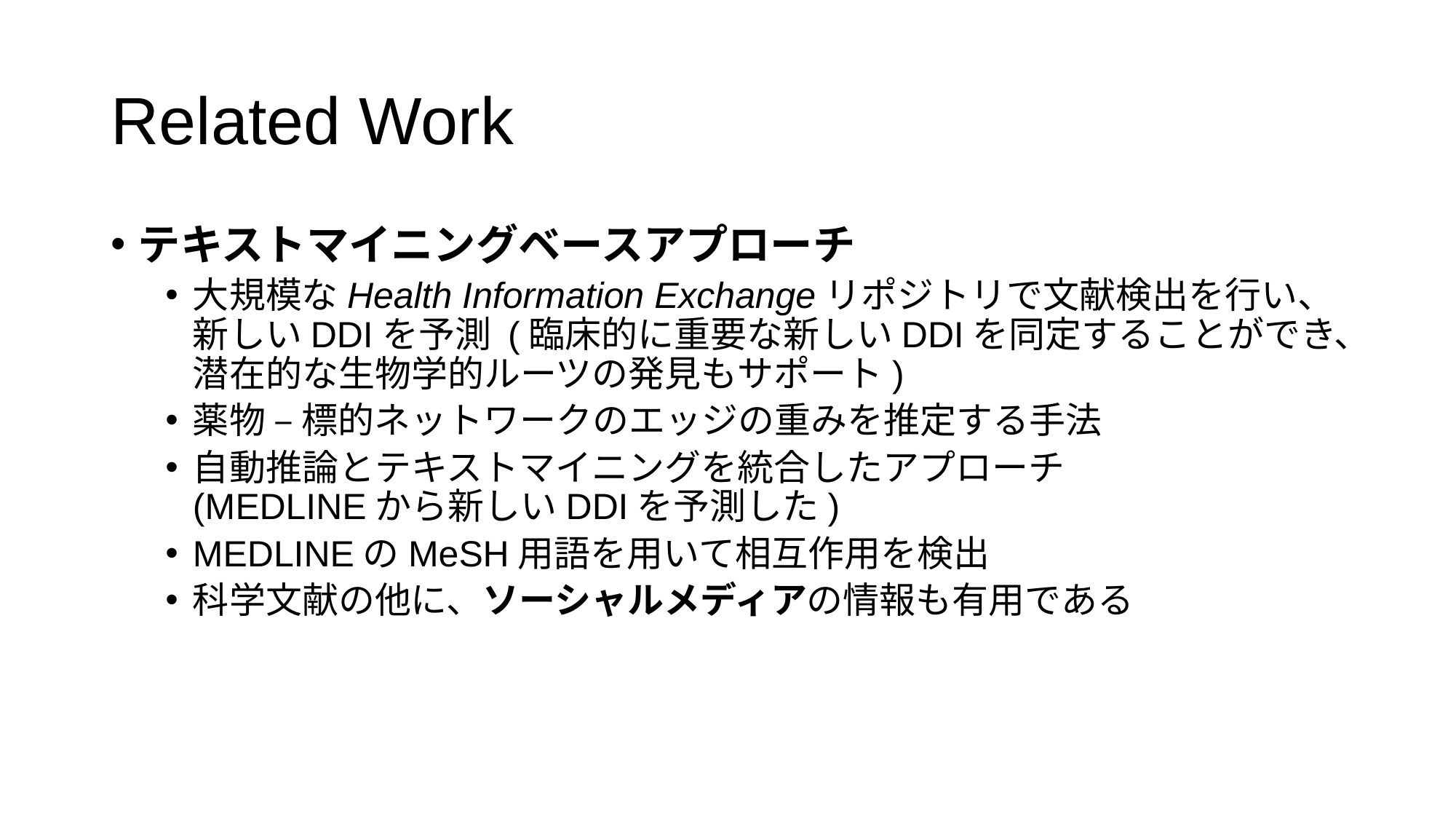

# Related Work
テキストマイニングベースアプローチ
大規模なHealth Information Exchangeリポジトリで文献検出を行い、新しいDDIを予測 (臨床的に重要な新しいDDIを同定することができ、潜在的な生物学的ルーツの発見もサポート)
薬物 – 標的ネットワークのエッジの重みを推定する手法
自動推論とテキストマイニングを統合したアプローチ
(MEDLINEから新しいDDIを予測した)
MEDLINEのMeSH用語を用いて相互作用を検出
科学文献の他に、ソーシャルメディアの情報も有用である